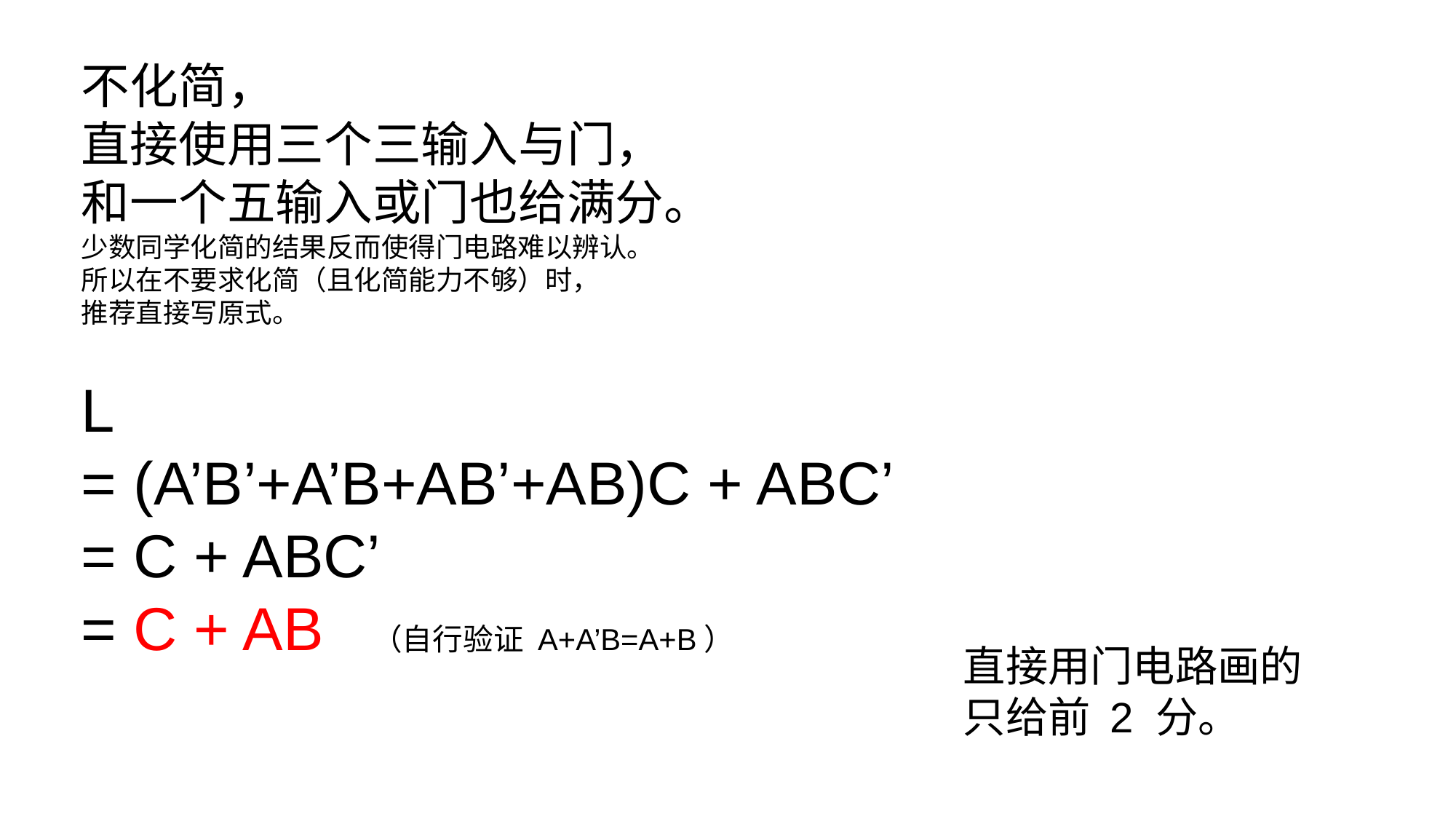

不化简，
直接使用三个三输入与门，
和一个五输入或门也给满分。
少数同学化简的结果反而使得门电路难以辨认。
所以在不要求化简（且化简能力不够）时，
推荐直接写原式。

L
= (A’B’+A’B+AB’+AB)C + ABC’
= C + ABC’
= C + AB  （自行验证 A+A’B=A+B）
直接用门电路画的
只给前 2 分。